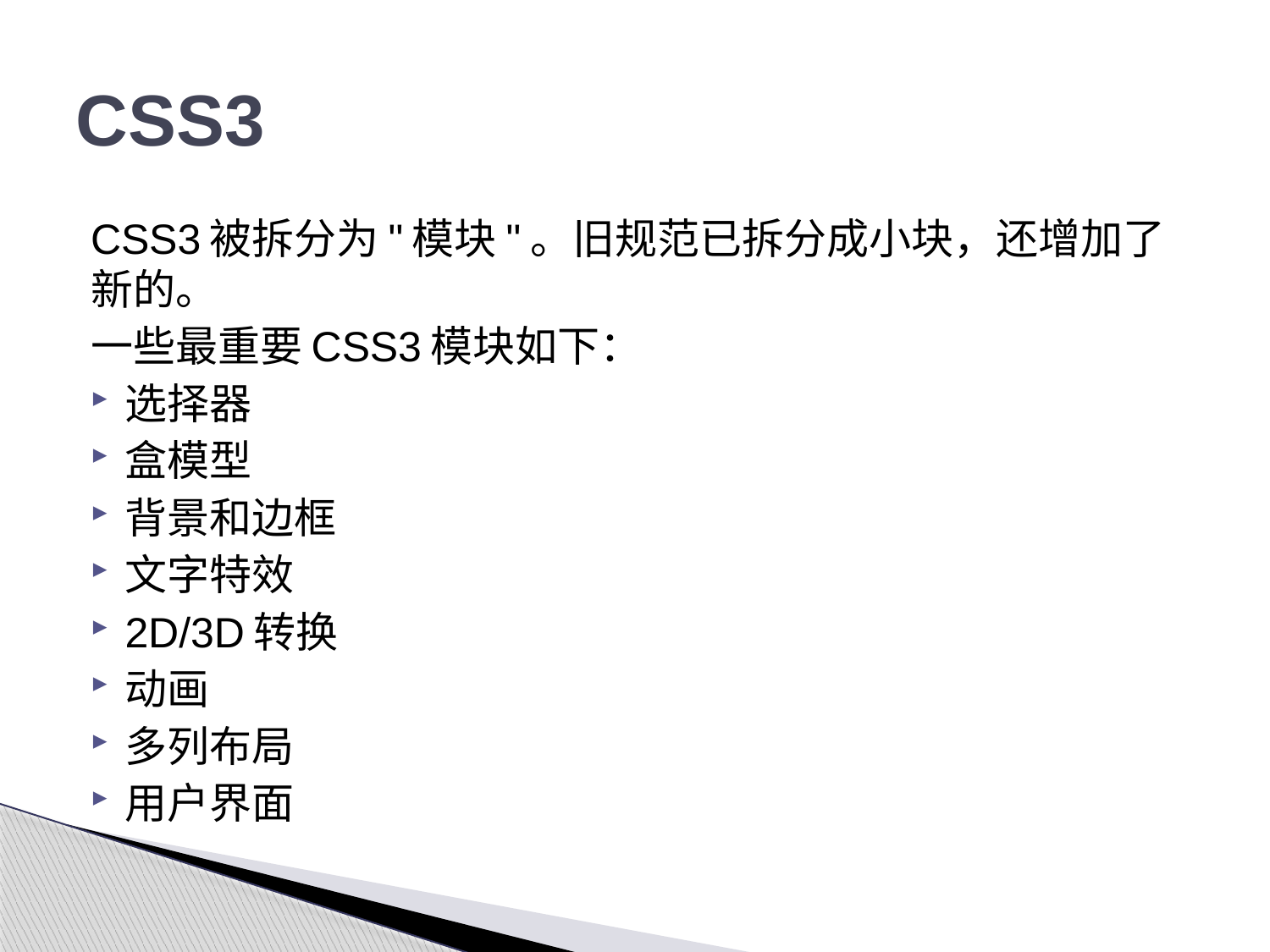

# CSS3
CSS3被拆分为"模块"。旧规范已拆分成小块，还增加了新的。
一些最重要CSS3模块如下：
选择器
盒模型
背景和边框
文字特效
2D/3D转换
动画
多列布局
用户界面